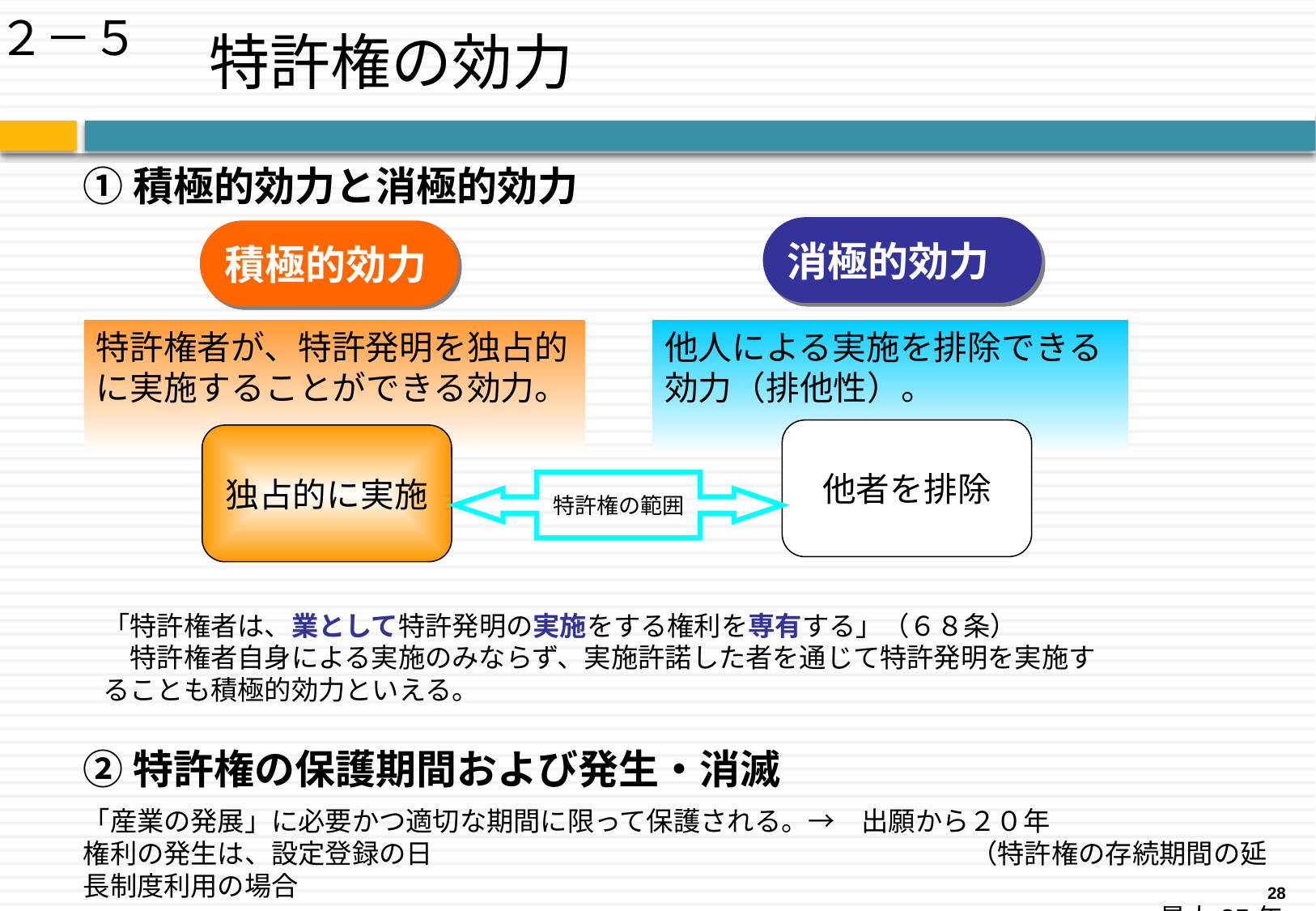

特許権の効力
２－５
①積極的効力と消極的効力
消極的効力
積極的効力
特許権者が、特許発明を独占的に実施することができる効力。

他人による実施を排除できる効力（排他性）。

他者を排除
独占的に実施
特許権の範囲
「特許権者は、業として特許発明の実施をする権利を専有する」（６８条）
　特許権者自身による実施のみならず、実施許諾した者を通じて特許発明を実施することも積極的効力といえる。
②特許権の保護期間および発生・消滅
「産業の発展」に必要かつ適切な期間に限って保護される。→　出願から２０年
権利の発生は、設定登録の日　　　　　　　　　　　　　　　　　　　　（特許権の存続期間の延長制度利用の場合
　　　　　　　　　　　　　　　　　　　　　　　　　　　　　　　　　　　　　　　　最大25年まで可能）
28